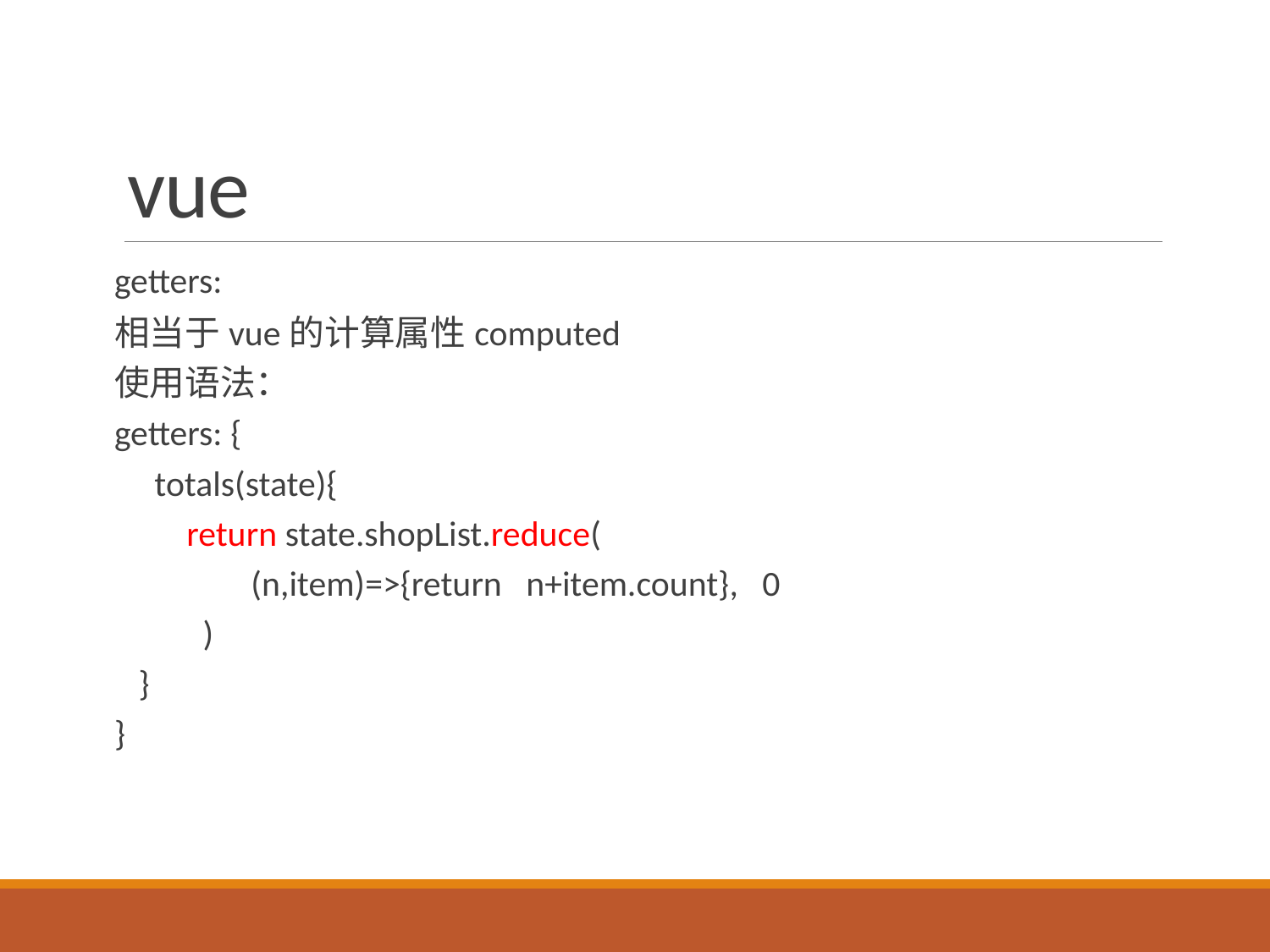

# vue
getters:
相当于vue的计算属性computed
使用语法：
getters: {
     totals(state){
         return state.shopList.reduce(
                 (n,item)=>{return   n+item.count},   0
           )
   }
}